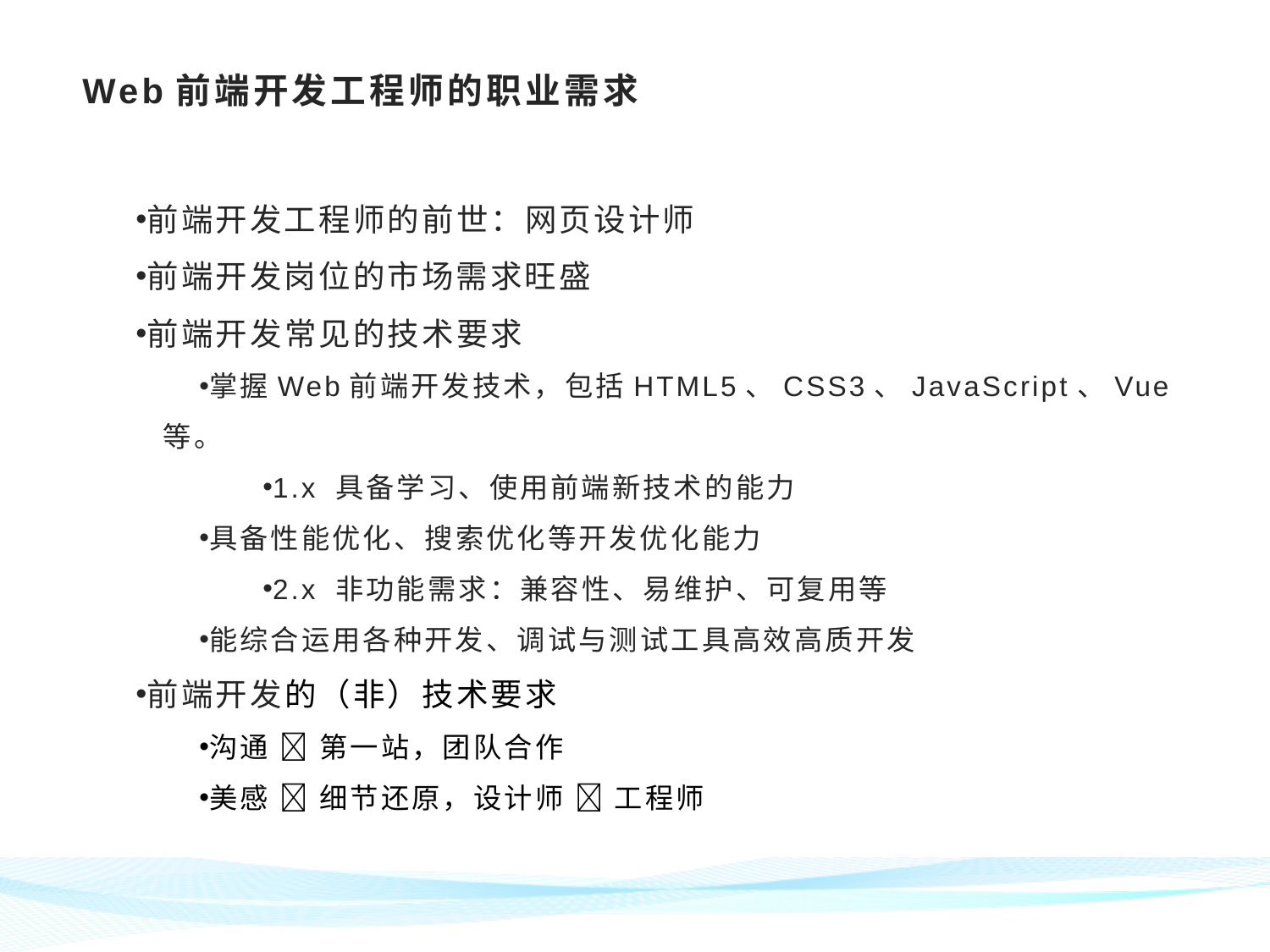

# Web前端开发工程师的职业需求
前端开发工程师的前世：网页设计师
前端开发岗位的市场需求旺盛
前端开发常见的技术要求
掌握Web前端开发技术，包括HTML5、CSS3、JavaScript、Vue等。
1.x 具备学习、使用前端新技术的能力
具备性能优化、搜索优化等开发优化能力
2.x 非功能需求：兼容性、易维护、可复用等
能综合运用各种开发、调试与测试工具高效高质开发
前端开发的（非）技术要求
沟通 → 第一站，团队合作
美感 → 细节还原，设计师 → 工程师